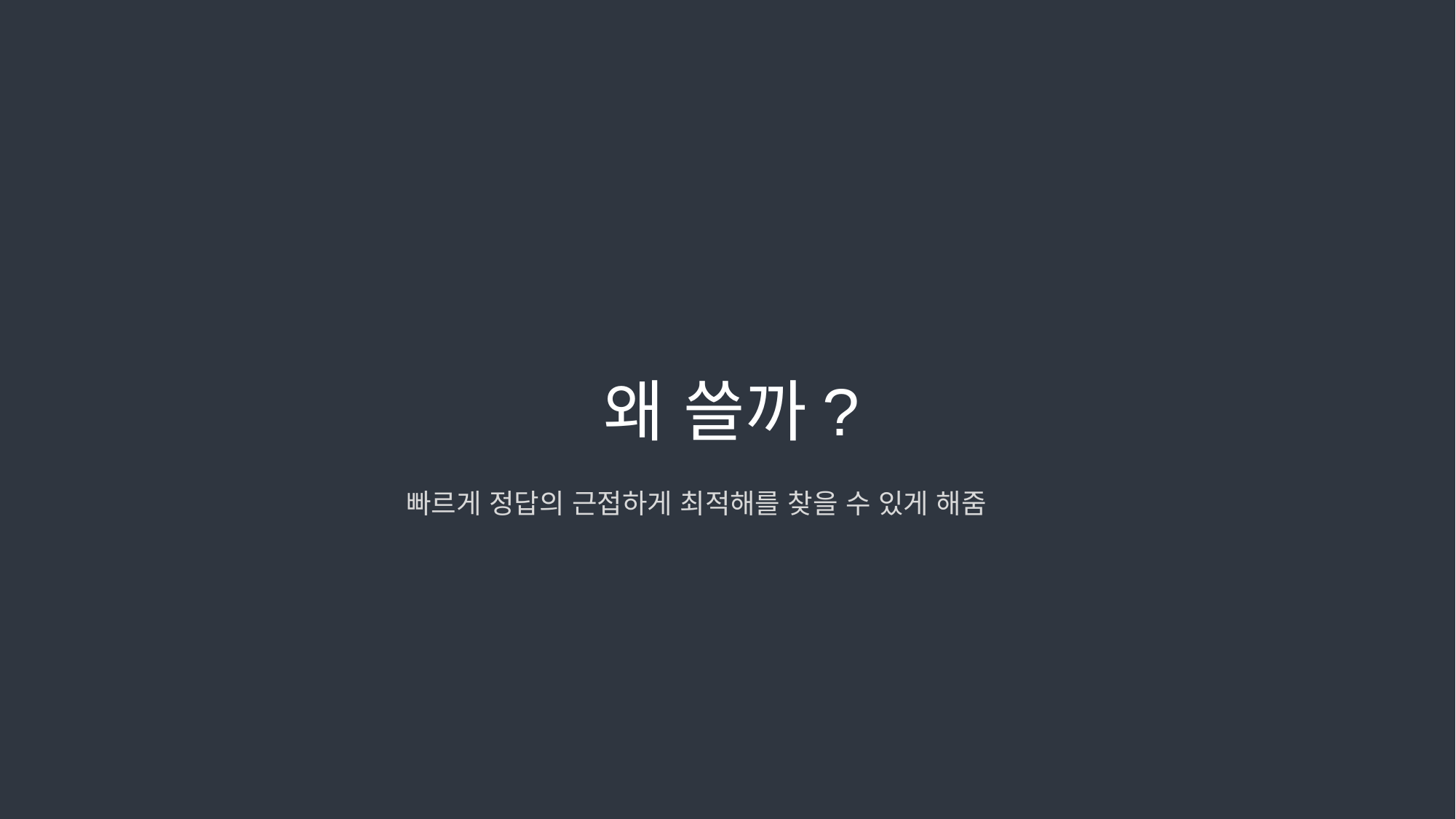

왜 쓸까?
빠르게 정답의 근접하게 최적해를 찾을 수 있게 해줌